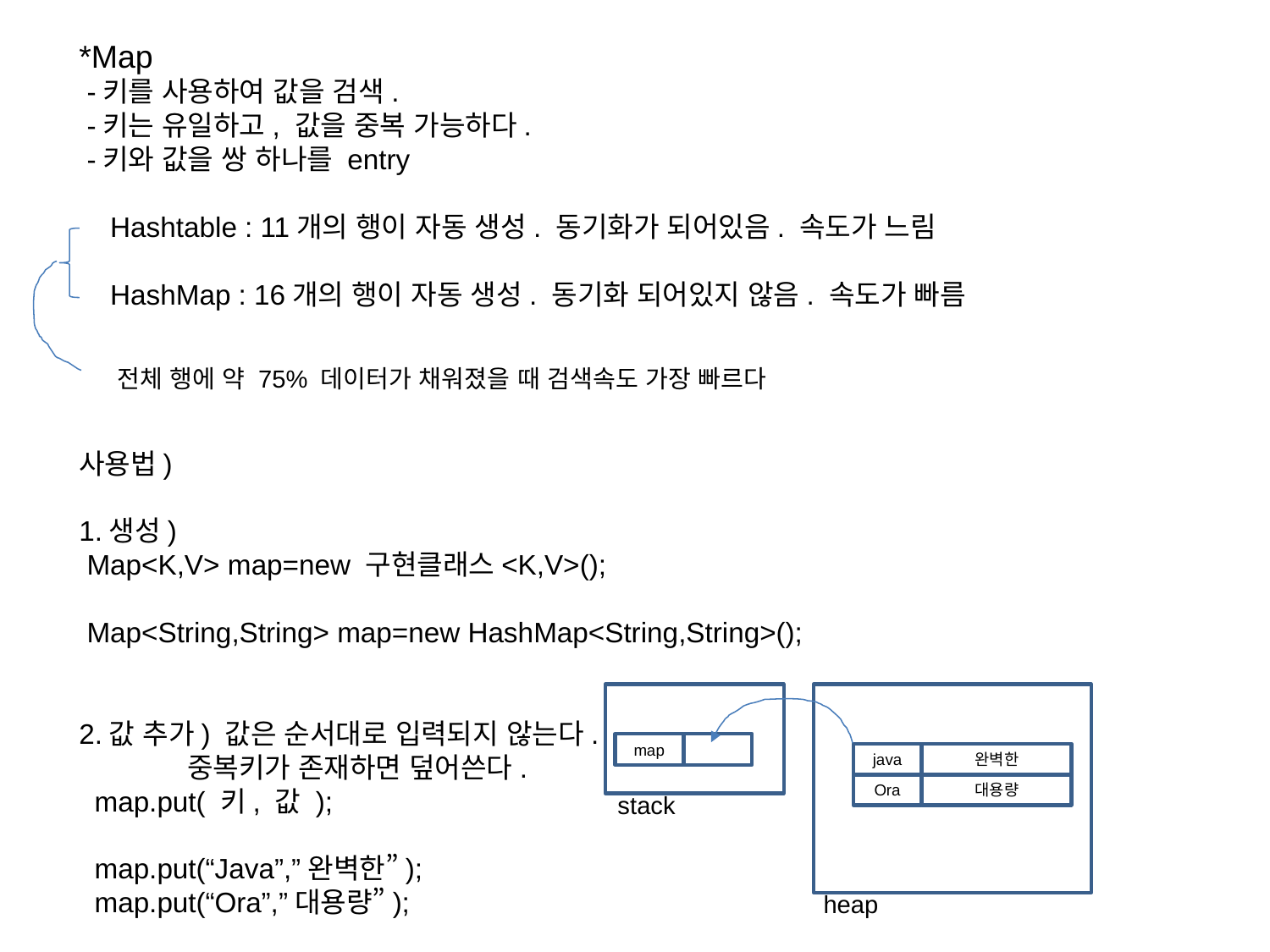

*Map
 -키를 사용하여 값을 검색.
 -키는 유일하고, 값을 중복 가능하다.
 -키와 값을 쌍 하나를 entry

    Hashtable : 11개의 행이 자동 생성. 동기화가 되어있음. 속도가 느림

    HashMap : 16개의 행이 자동 생성. 동기화 되어있지 않음. 속도가 빠름

사용법)

1.생성)
 Map<K,V> map=new 구현클래스<K,V>();

 Map<String,String> map=new HashMap<String,String>();

2.값 추가) 값은 순서대로 입력되지 않는다.
             중복키가 존재하면 덮어쓴다.
  map.put( 키, 값 );

  map.put(“Java”,”완벽한”);
  map.put(“Ora”,”대용량”);

전체 행에 약 75% 데이터가 채워졌을 때 검색속도 가장 빠르다

map

java
완벽한
Ora
대용량
stack
heap